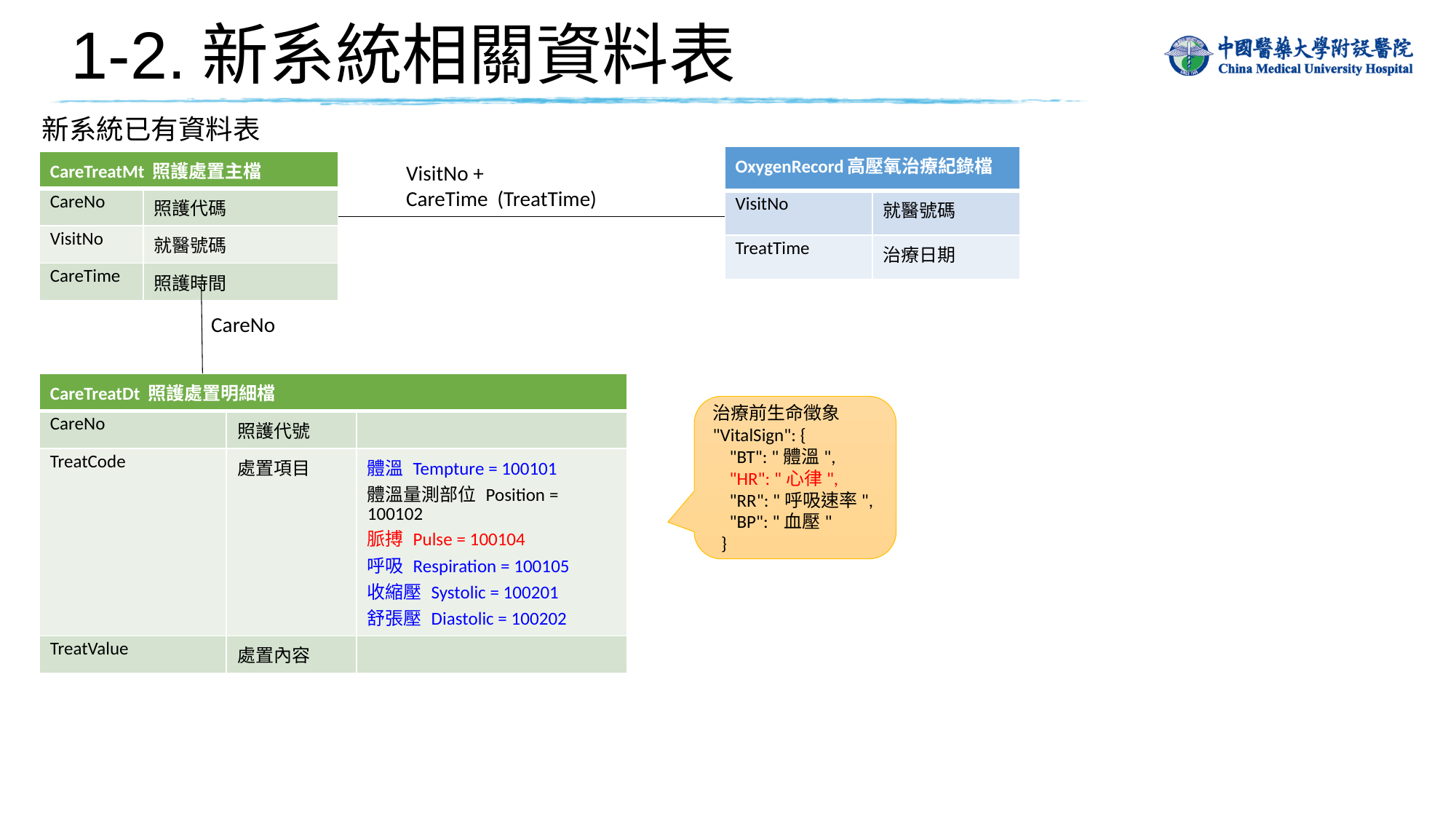

# 1-2.新系統相關資料表
新系統已有資料表
| OxygenRecord高壓氧治療紀錄檔 |  |
| --- | --- |
| VisitNo | 就醫號碼 |
| TreatTime | 治療日期 |
| CareTreatMt 照護處置主檔 |  |
| --- | --- |
| CareNo | 照護代碼 |
| VisitNo | 就醫號碼 |
| CareTime | 照護時間 |
VisitNo +
CareTime  (TreatTime)
CareNo
| CareTreatDt 照護處置明細檔 |  |  |
| --- | --- | --- |
| CareNo | 照護代號 |  |
| TreatCode | 處置項目 | 體溫 Tempture = 100101 體溫量測部位 Position = 100102 脈搏 Pulse = 100104 呼吸 Respiration = 100105 收縮壓 Systolic = 100201 舒張壓 Diastolic = 100202 |
| TreatValue | 處置內容 |  |
治療前生命徵象
"VitalSign": {
    "BT": "體溫",
    "HR": "心律",
    "RR": "呼吸速率",
    "BP": "血壓"
  }